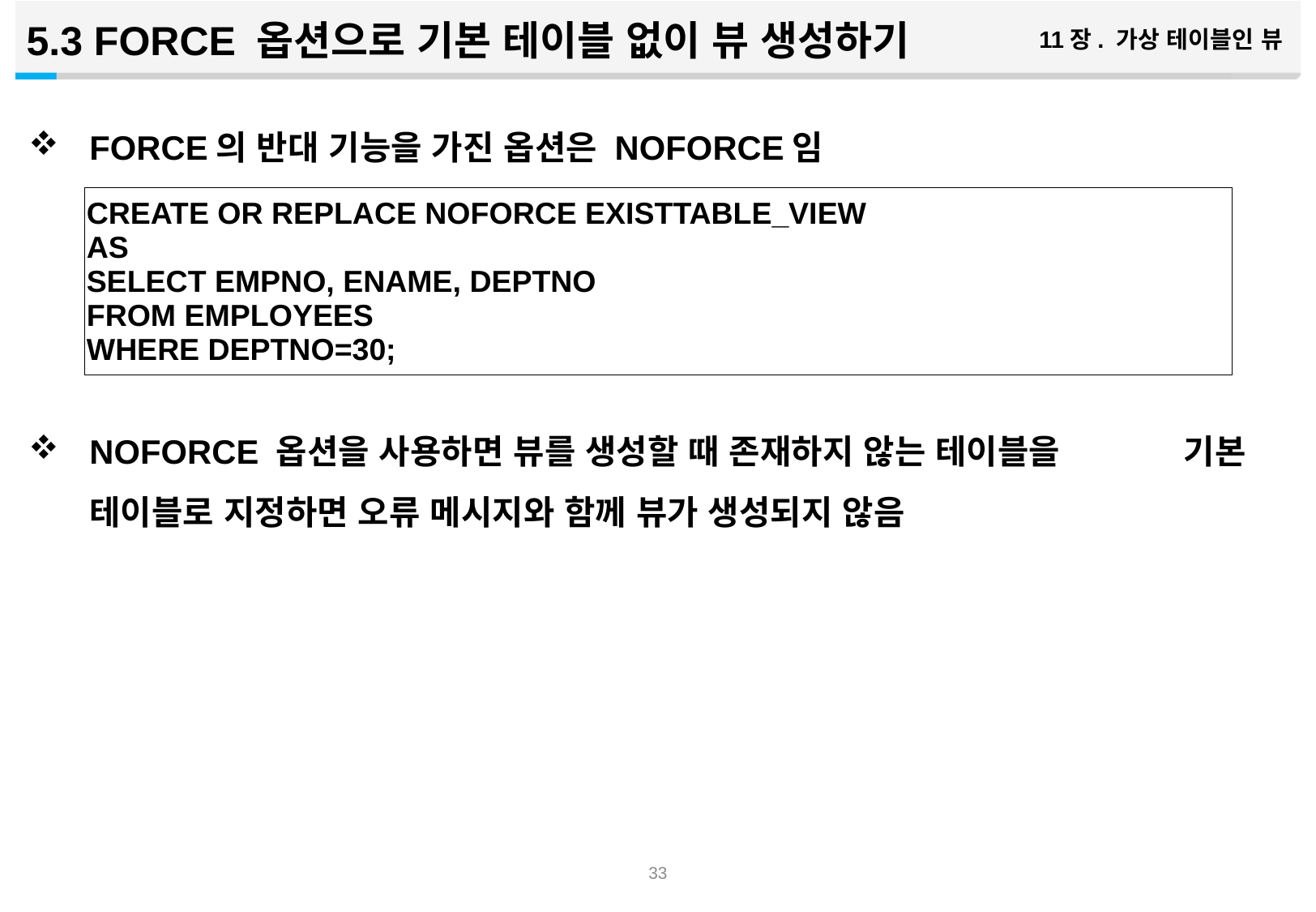

5.3 FORCE 옵션으로 기본 테이블 없이 뷰 생성하기
11장. 가상 테이블인 뷰
FORCE의 반대 기능을 가진 옵션은 NOFORCE임

NOFORCE 옵션을 사용하면 뷰를 생성할 때 존재하지 않는 테이블을             기본 테이블로 지정하면 오류 메시지와 함께 뷰가 생성되지 않음

| CREATE OR REPLACE NOFORCE EXISTTABLE\_VIEW AS SELECT EMPNO, ENAME, DEPTNO FROM EMPLOYEES WHERE DEPTNO=30; |
| --- |
33